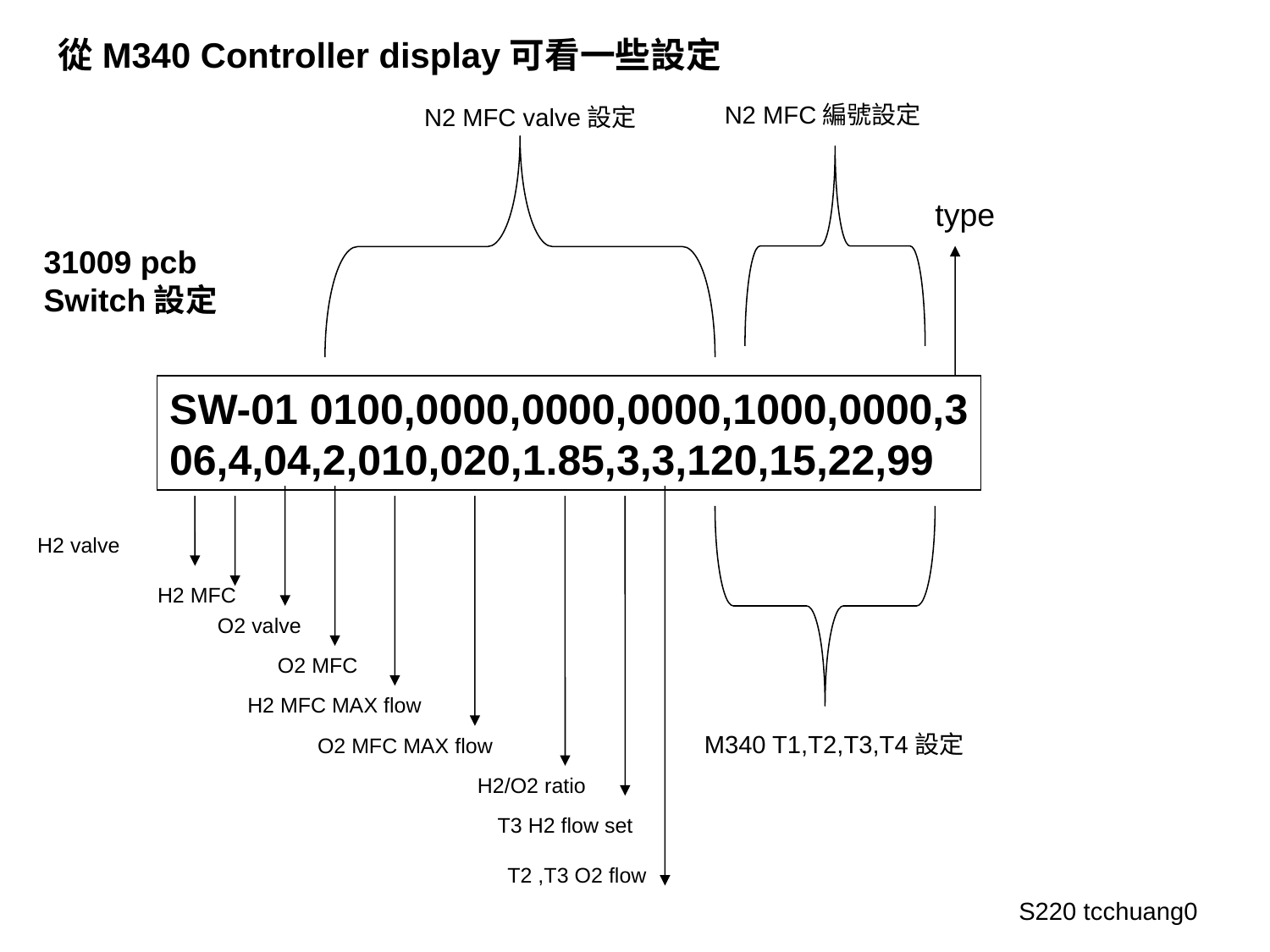

從M340 Controller display可看一些設定

N2 MFC編號設定
N2 MFC valve設定

type
31009 pcb
Switch設定

SW-01 0100,0000,0000,0000,1000,0000,3
06,4,04,2,010,020,1.85,3,3,120,15,22,99

H2 valve
H2 MFC

O2 valve
O2 MFC
H2 MFC MAX flow
M340 T1,T2,T3,T4設定
O2 MFC MAX flow
H2/O2 ratio
T3 H2 flow set
T2 ,T3 O2 flow
S220 tcchuang0